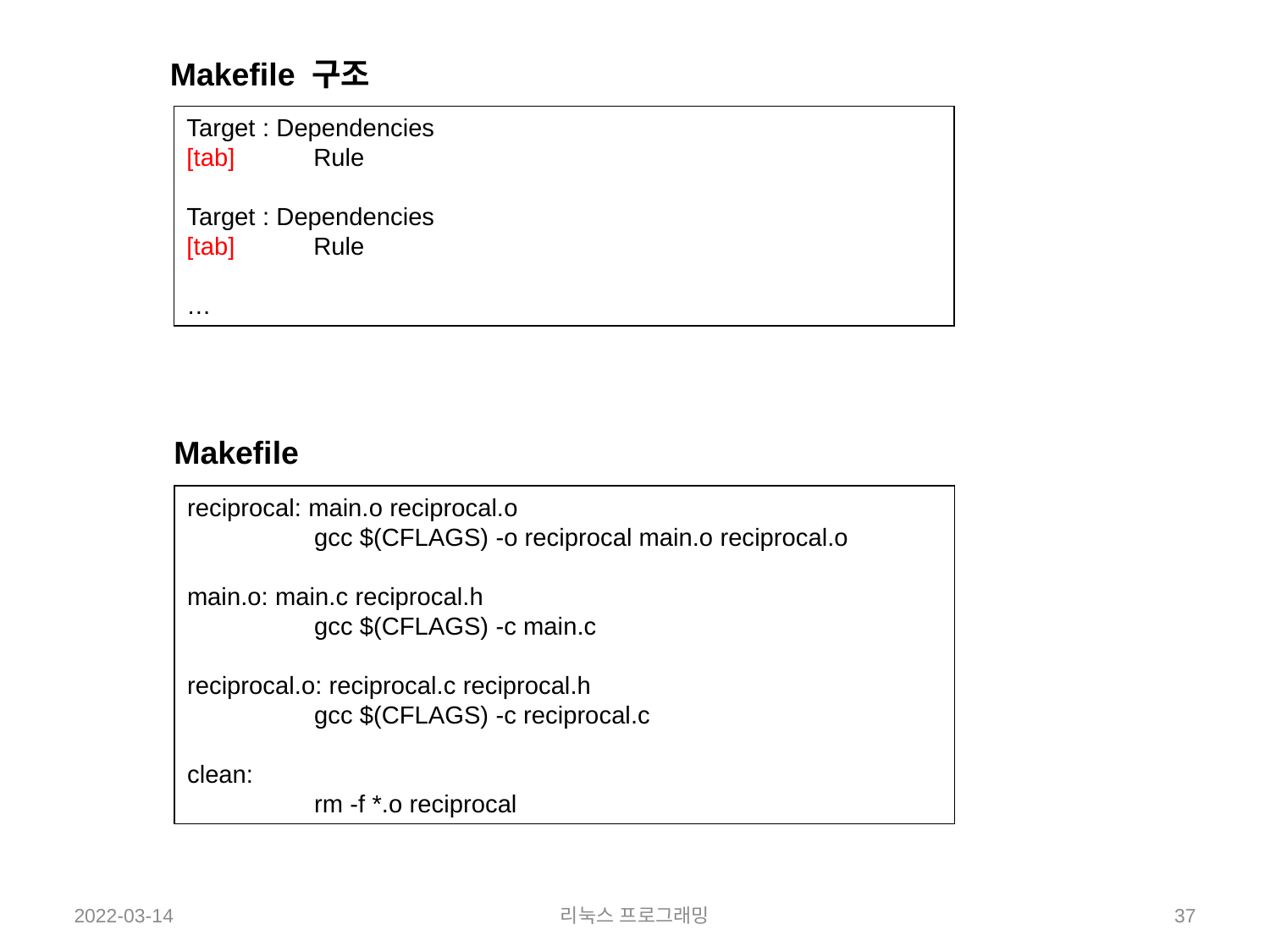

Makefile 구조
Target : Dependencies
[tab]	Rule

Target : Dependencies
[tab]	Rule

…
Makefile
reciprocal: main.o reciprocal.o
	gcc $(CFLAGS) -o reciprocal main.o reciprocal.o

main.o: main.c reciprocal.h
	gcc $(CFLAGS) -c main.c

reciprocal.o: reciprocal.c reciprocal.h
	gcc $(CFLAGS) -c reciprocal.c

clean:
	rm -f *.o reciprocal
2022-03-14
리눅스 프로그래밍
37